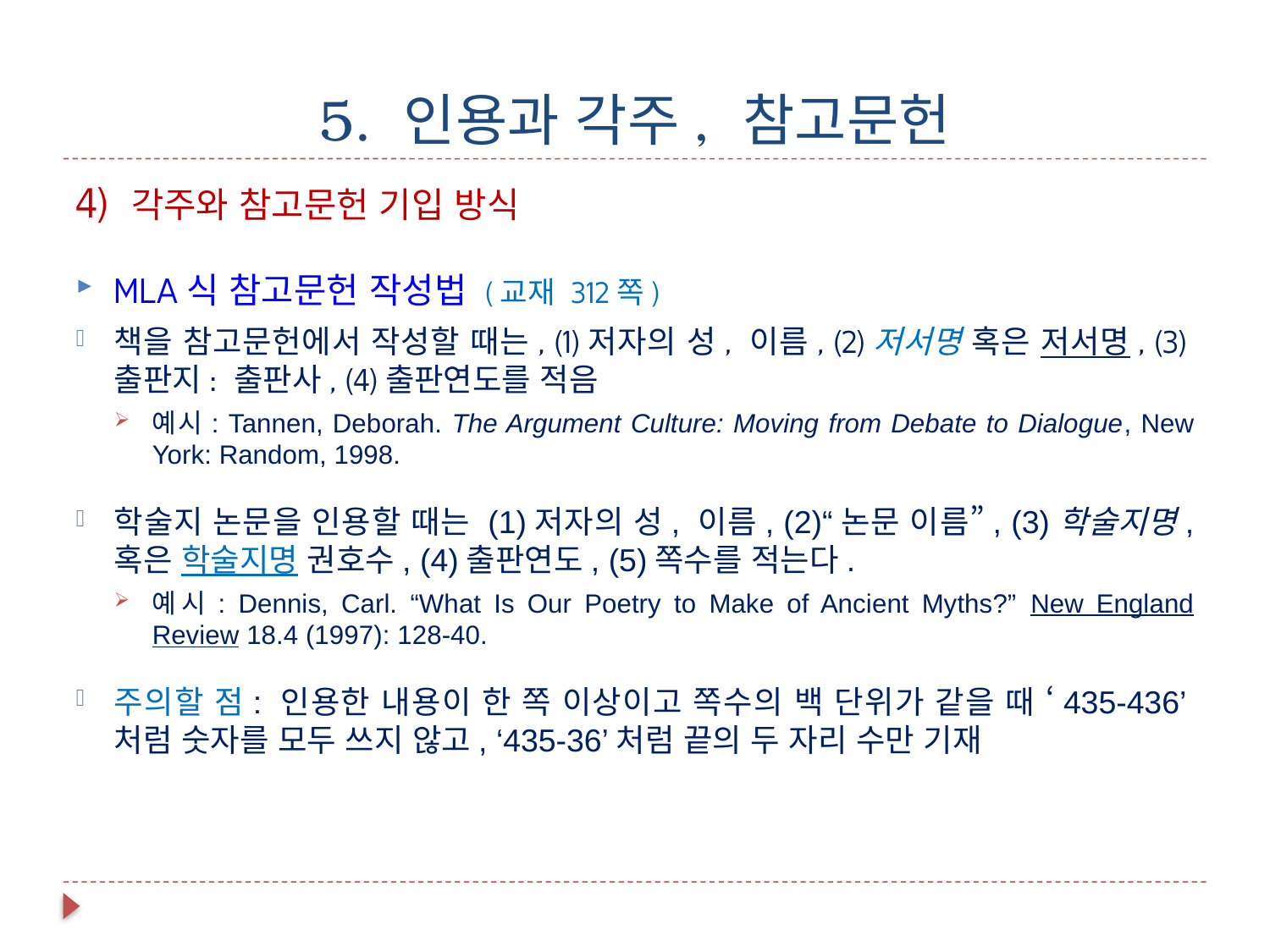

# 5. 인용과 각주, 참고문헌
4) 각주와 참고문헌 기입 방식

MLA식 참고문헌 작성법 (교재 312쪽)
책을 참고문헌에서 작성할 때는, (1)저자의 성, 이름, (2)저서명 혹은 저서명, (3)출판지: 출판사, (4)출판연도를 적음
예시: Tannen, Deborah. The Argument Culture: Moving from Debate to Dialogue, New York: Random, 1998.

학술지 논문을 인용할 때는 (1)저자의 성, 이름, (2)“논문 이름”, (3)학술지명, 혹은 학술지명 권호수, (4)출판연도, (5)쪽수를 적는다.
예시: Dennis, Carl. “What Is Our Poetry to Make of Ancient Myths?” New England Review 18.4 (1997): 128-40.

주의할 점: 인용한 내용이 한 쪽 이상이고 쪽수의 백 단위가 같을 때 ‘435-436’처럼 숫자를 모두 쓰지 않고, ‘435-36’처럼 끝의 두 자리 수만 기재